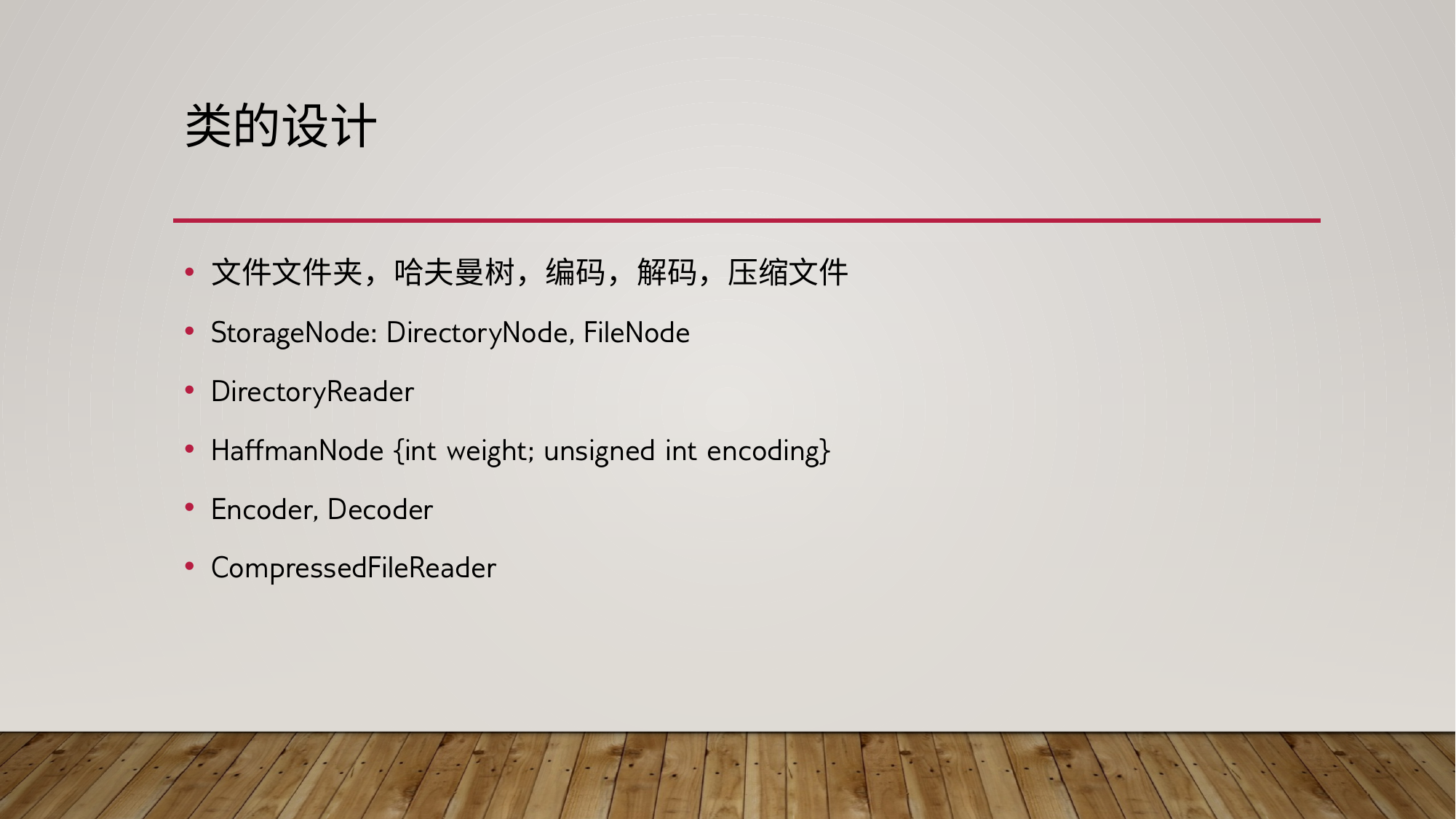

# 类的设计
文件文件夹，哈夫曼树，编码，解码，压缩文件
StorageNode: DirectoryNode, FileNode
DirectoryReader
HaffmanNode {int weight; unsigned int encoding}
Encoder, Decoder
CompressedFileReader